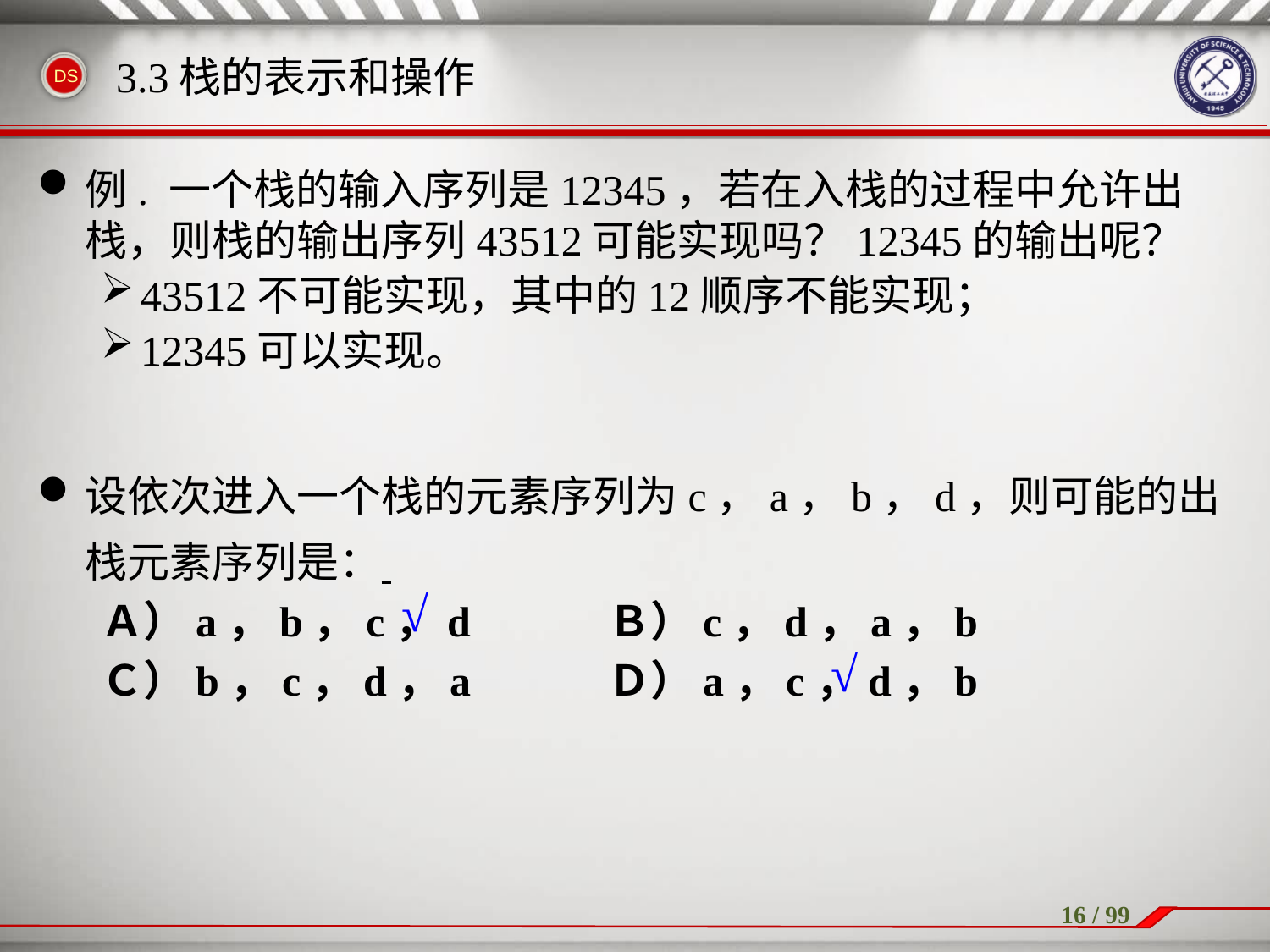

# 3.3栈的表示和操作
例. 一个栈的输入序列是12345，若在入栈的过程中允许出栈，则栈的输出序列43512可能实现吗？12345的输出呢？
43512不可能实现，其中的12顺序不能实现；
12345可以实现。

设依次进入一个栈的元素序列为c，a，b，d，则可能的出栈元素序列是：
Ａ）a，b，c，d            Ｂ）c，d，a，b
Ｃ）b，c，d，a            Ｄ）a，c，d，b

√
√